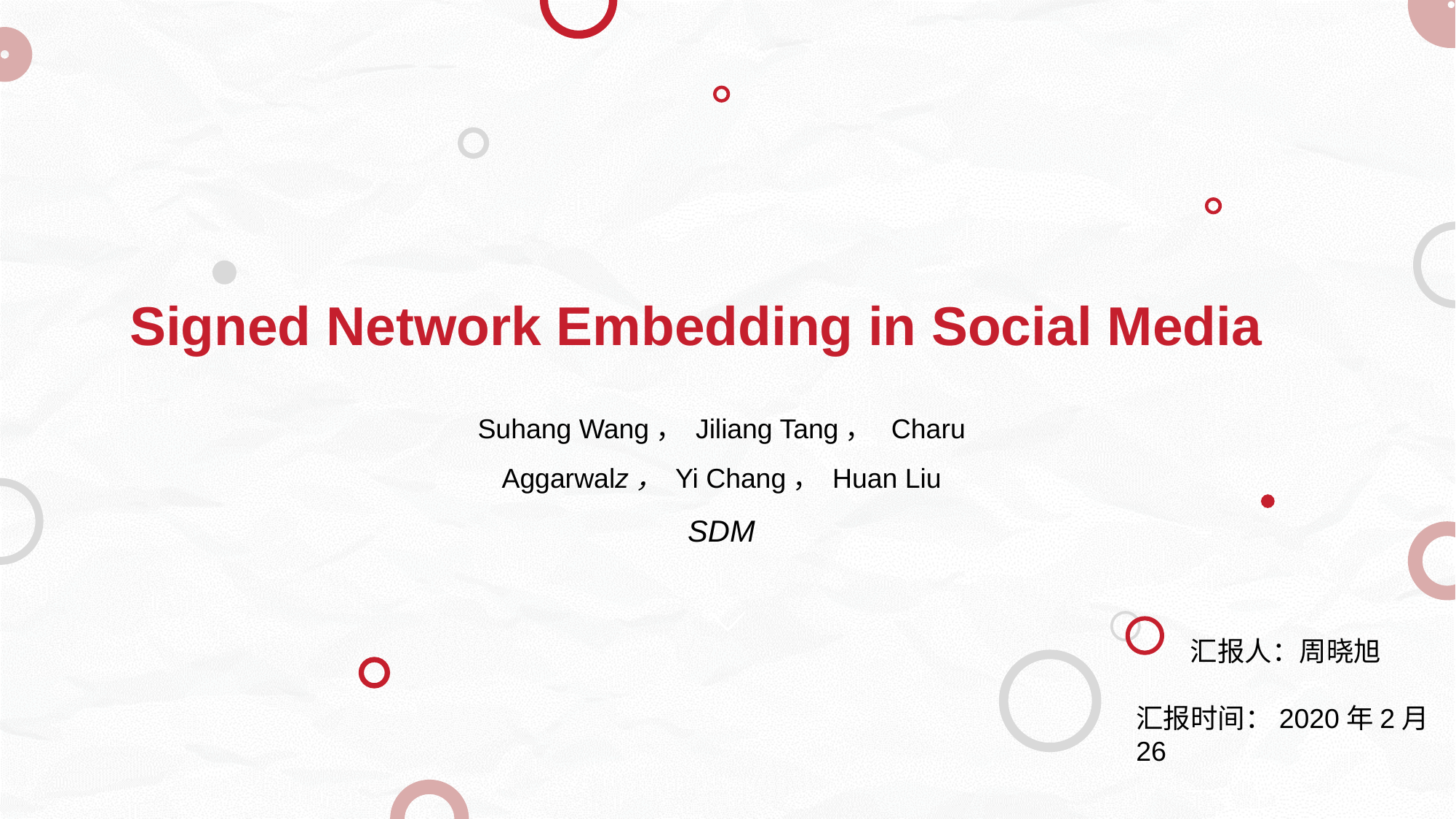

Signed Network Embedding in Social Media
Suhang Wang， Jiliang Tang，  Charu Aggarwalz， Yi Chang， Huan Liu
SDM

汇报人：周晓旭

汇报时间：2020年2月26